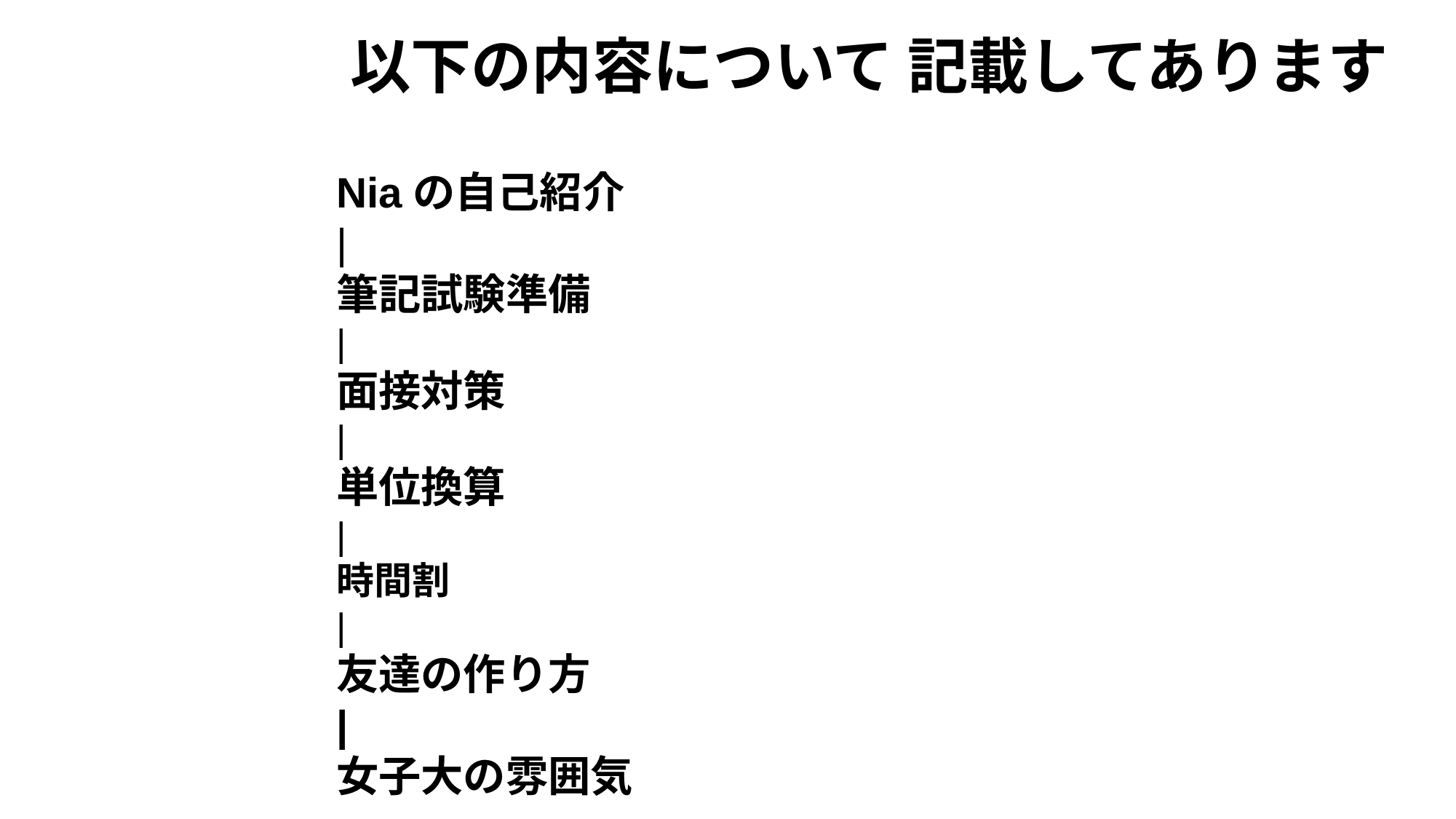

以下の内容について 記載してあります
Niaの自己紹介
|
筆記試験準備
|
面接対策
|
単位換算
|
時間割
|
友達の作り方
|
女子大の雰囲気